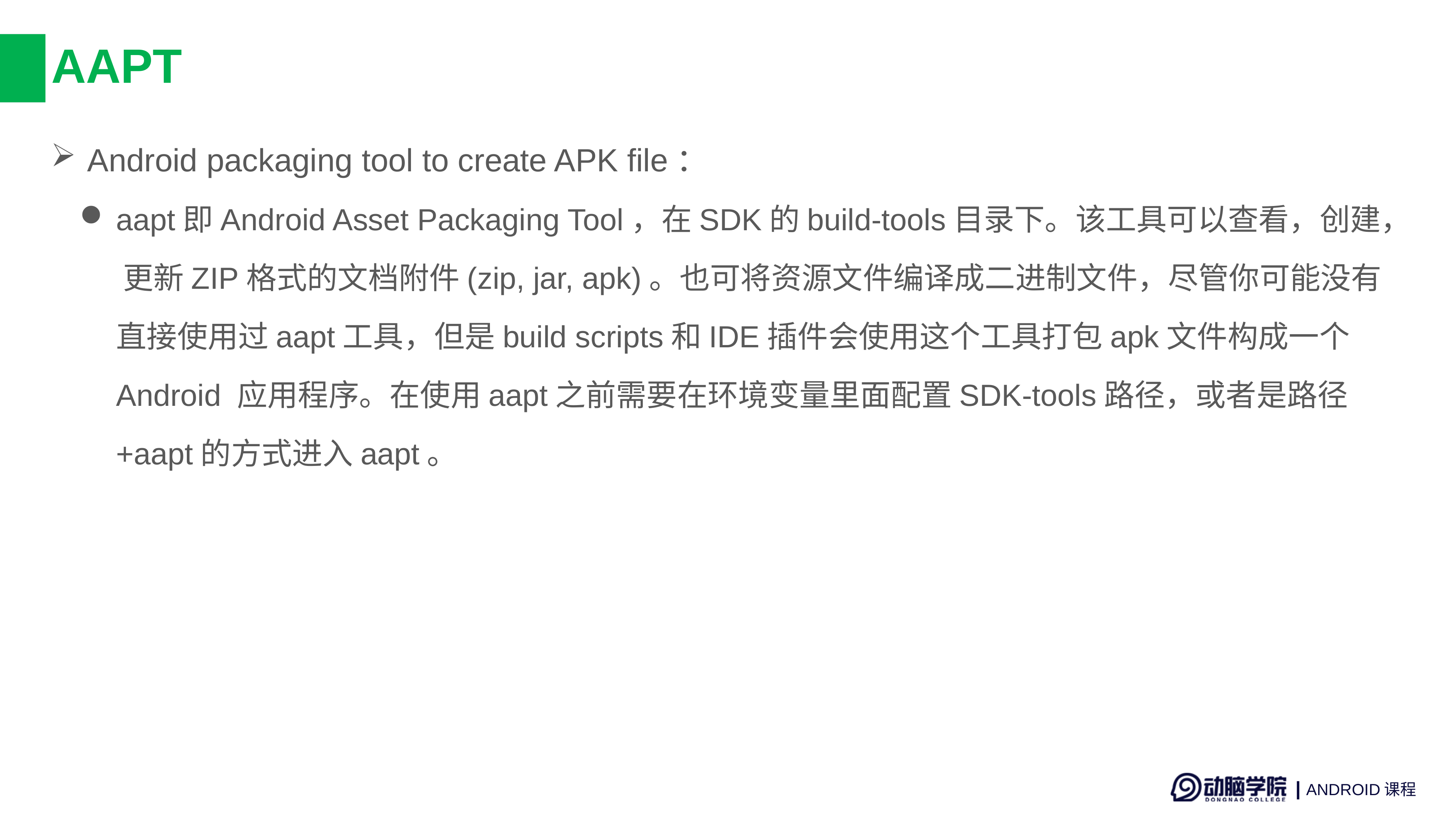

# AAPT
Android packaging tool to create APK file：
aapt即Android Asset Packaging Tool，在SDK的build-tools目录下。该工具可以查看，创建， 更新ZIP格式的文档附件(zip, jar, apk)。也可将资源文件编译成二进制文件，尽管你可能没有直接使用过aapt工具，但是build scripts和IDE插件会使用这个工具打包apk文件构成一个Android 应用程序。在使用aapt之前需要在环境变量里面配置SDK-tools路径，或者是路径+aapt的方式进入aapt。